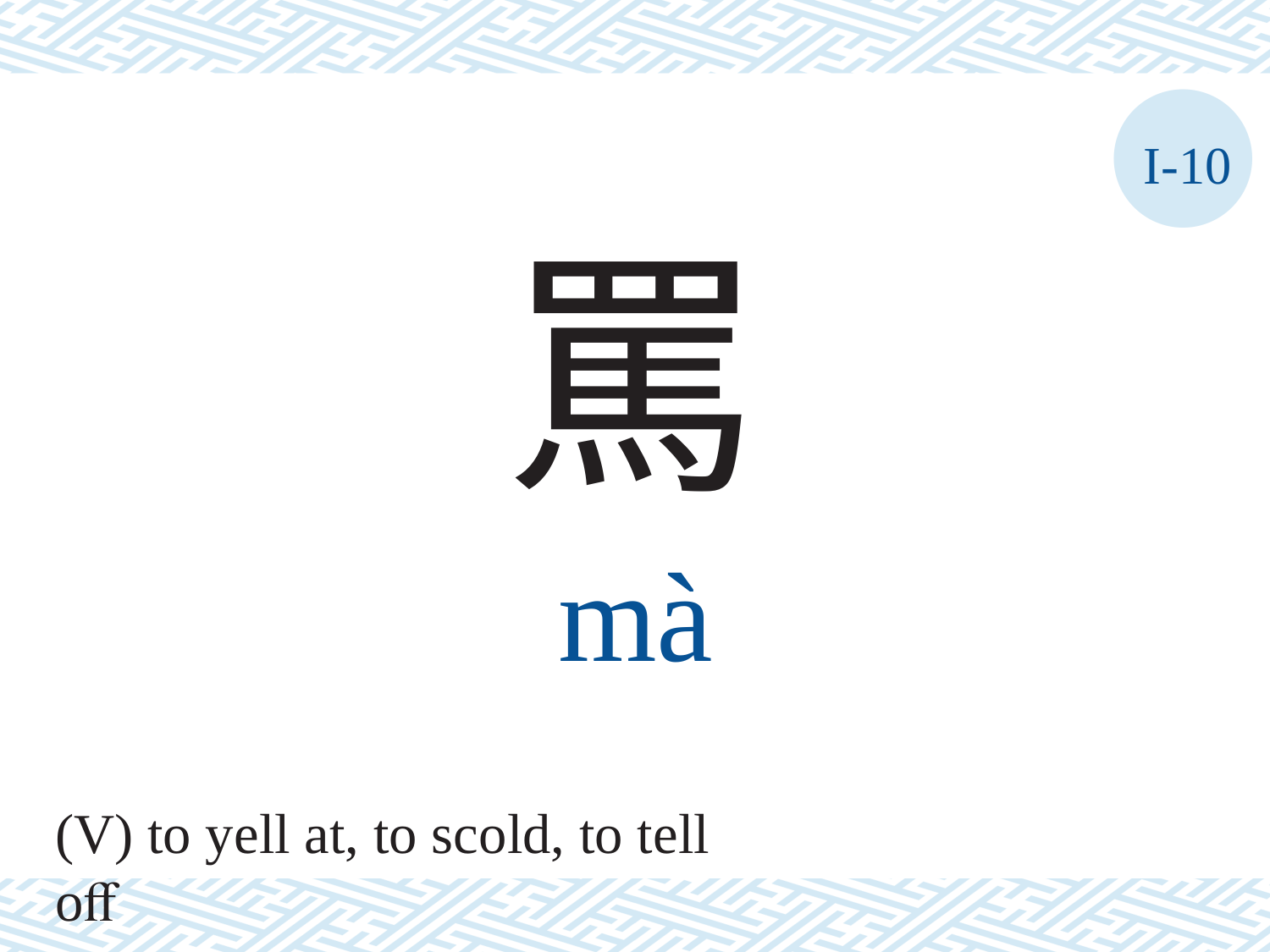

I-10
罵
mà
(V) to yell at, to scold, to tell oﬀ